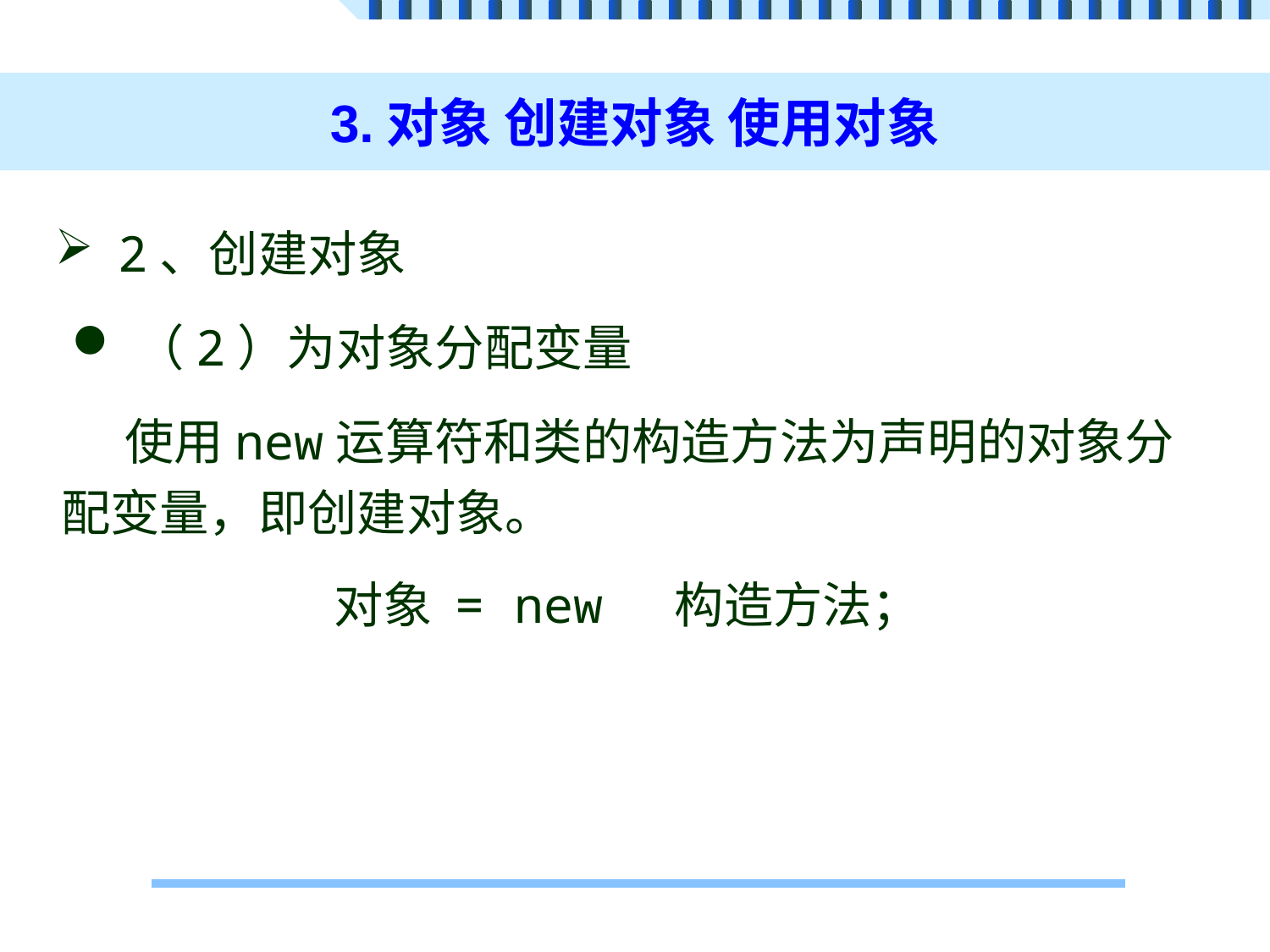

# 3.对象 创建对象 使用对象
2、创建对象
（2）为对象分配变量
使用new运算符和类的构造方法为声明的对象分配变量，即创建对象。
对象 = new  构造方法；